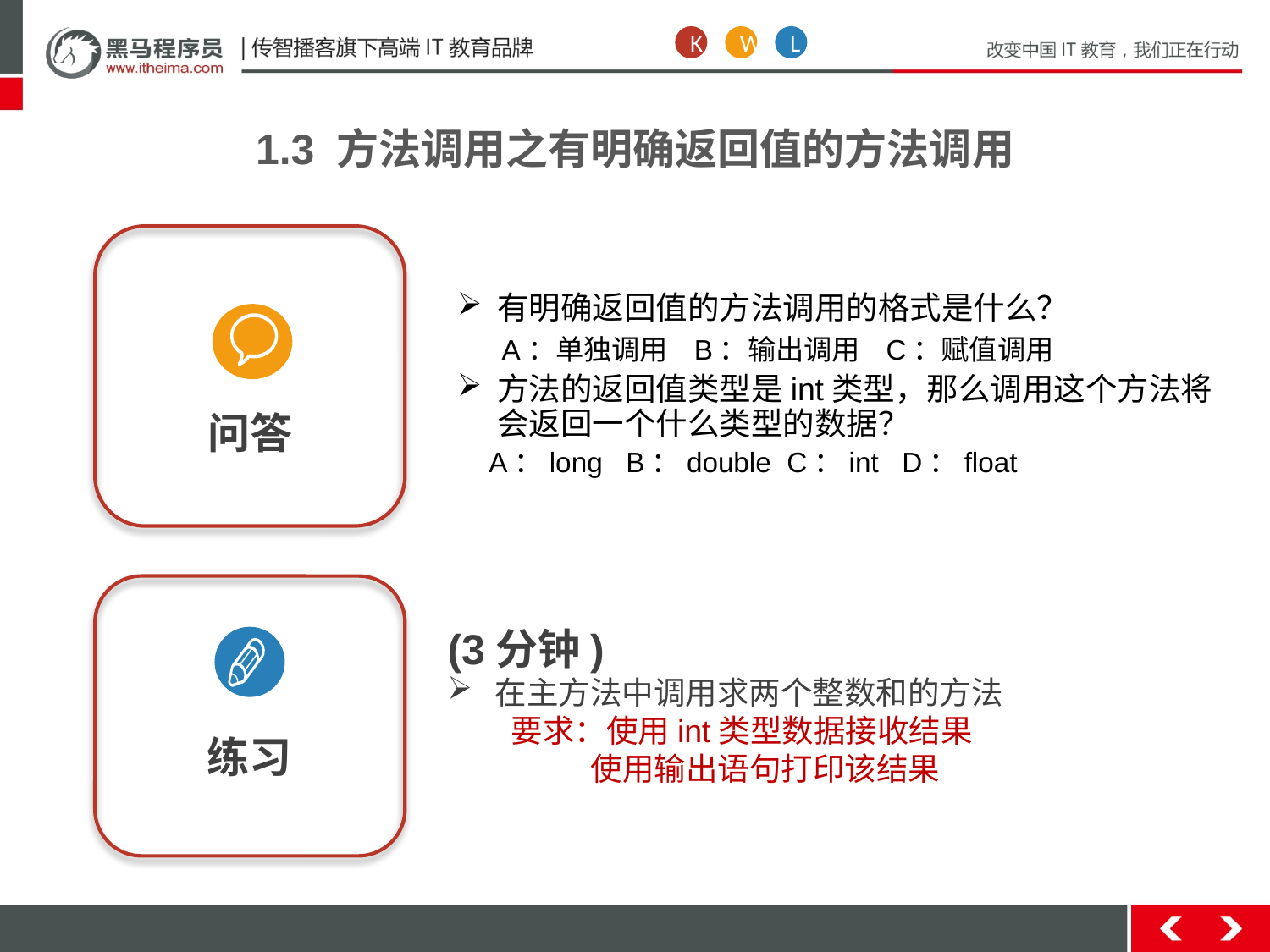

K
W
L
1.3 方法调用之有明确返回值的方法调用

问答
有明确返回值的方法调用的格式是什么？
     A：单独调用   B：输出调用   C：赋值调用
方法的返回值类型是int类型，那么调用这个方法将会返回一个什么类型的数据？
    A：long   B：double  C：int   D：float

练习
(3分钟)
在主方法中调用求两个整数和的方法
要求：使用int类型数据接收结果
          使用输出语句打印该结果